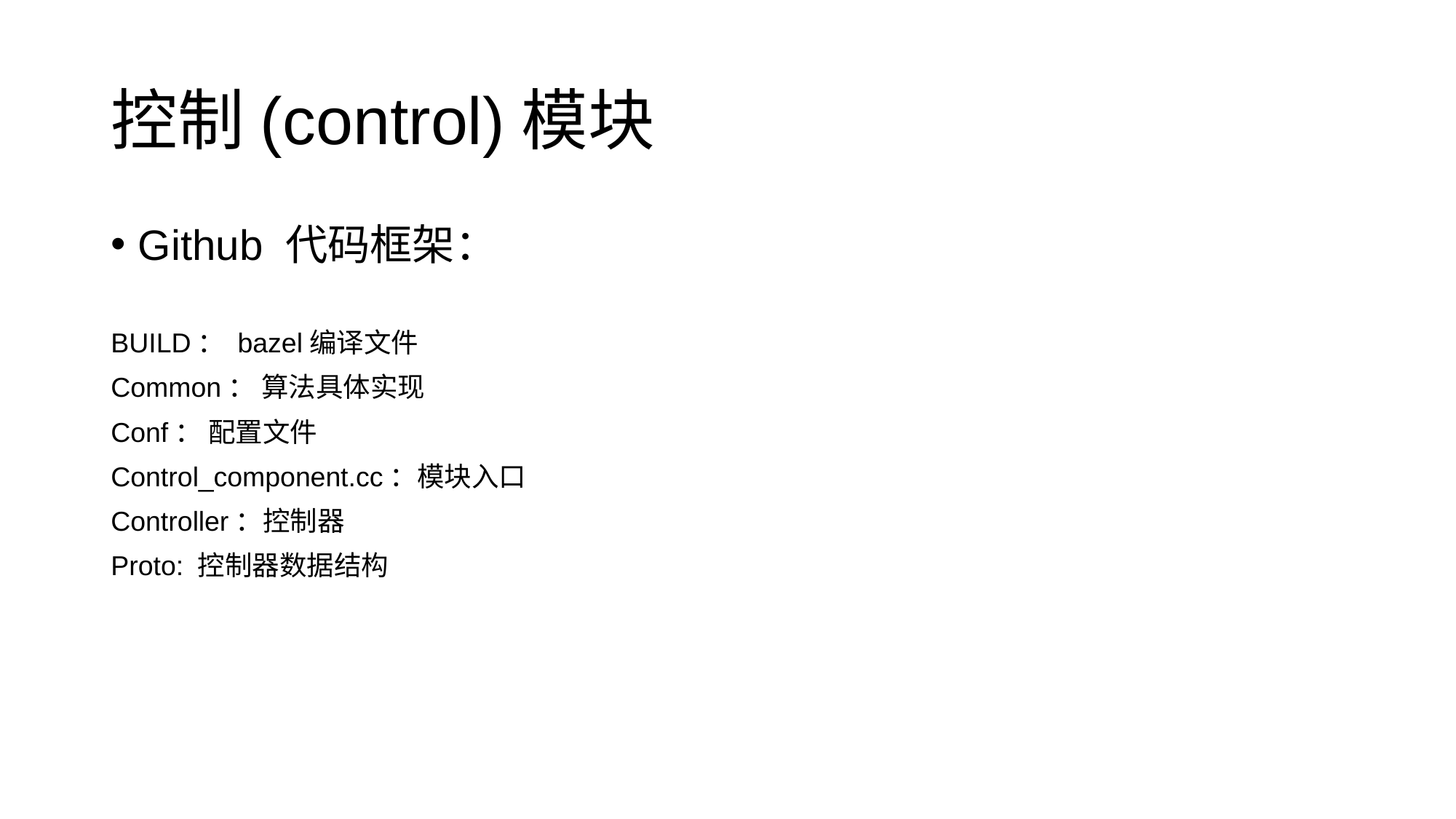

# 控制(control)模块
Github 代码框架：

BUILD： bazel编译文件
Common： 算法具体实现
Conf： 配置文件
Control_component.cc：模块入口
Controller：控制器
Proto: 控制器数据结构